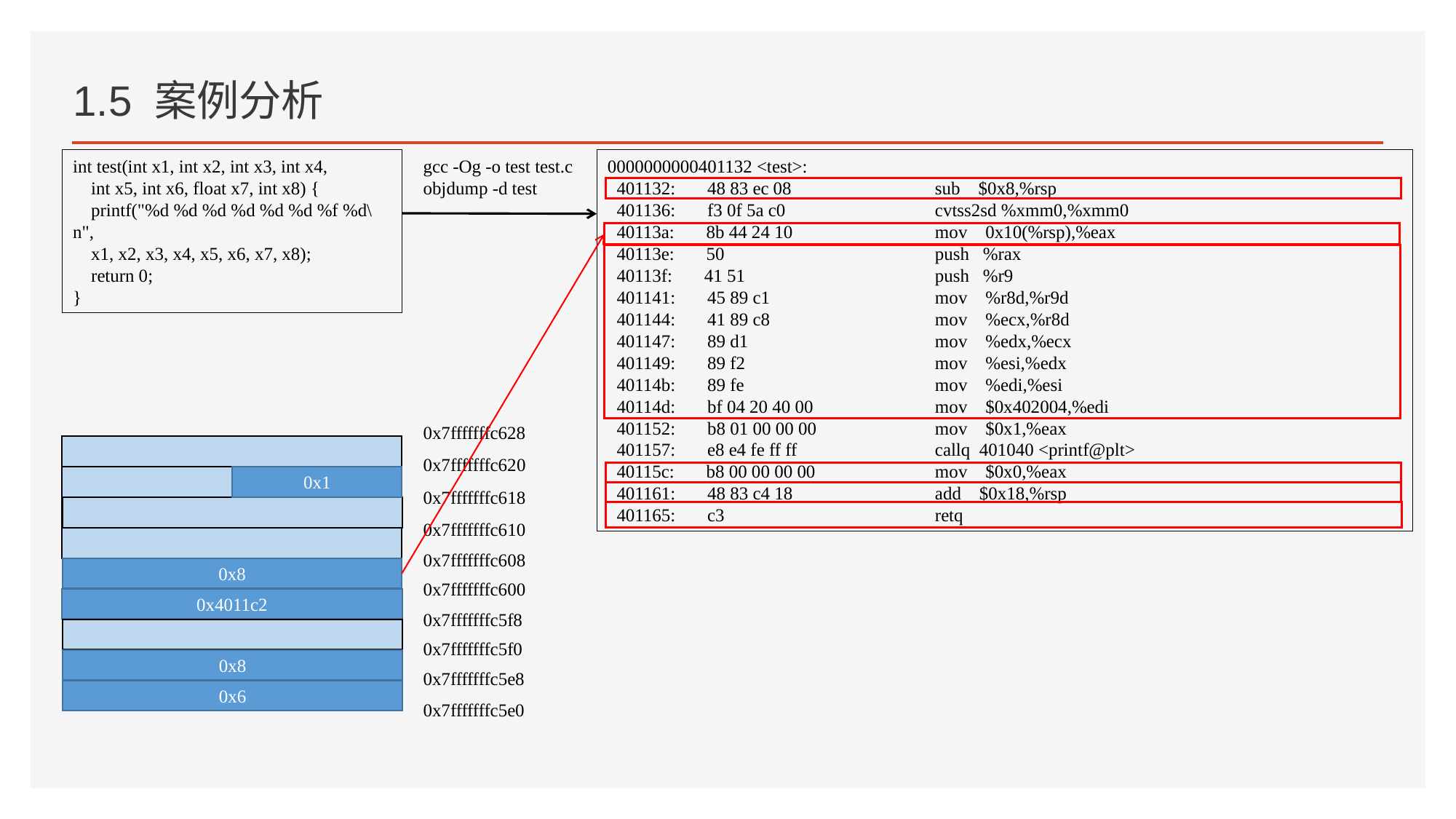

# 1.5 案例分析
int test(int x1, int x2, int x3, int x4,
    int x5, int x6, float x7, int x8) {
    printf("%d %d %d %d %d %d %f %d\n",
    x1, x2, x3, x4, x5, x6, x7, x8);
    return 0;
}
gcc -Og -o test test.c
objdump -d test
0000000000401132 <test>:
  401132:       48 83 ec 08		sub    $0x8,%rsp
  401136:       f3 0f 5a c0		cvtss2sd %xmm0,%xmm0
  40113a:       8b 44 24 10		mov    0x10(%rsp),%eax
  40113e:       50		push   %rax
  40113f:       41 51		push   %r9
  401141:       45 89 c1		mov    %r8d,%r9d
  401144:       41 89 c8		mov    %ecx,%r8d
  401147:       89 d1		mov    %edx,%ecx
  401149:       89 f2		mov    %esi,%edx
  40114b:       89 fe		mov    %edi,%esi
  40114d:       bf 04 20 40 00		mov    $0x402004,%edi
  401152:       b8 01 00 00 00		mov    $0x1,%eax
  401157:       e8 e4 fe ff ff		callq  401040 <printf@plt>
  40115c:       b8 00 00 00 00		mov    $0x0,%eax
  401161:       48 83 c4 18		add    $0x18,%rsp
  401165:       c3		retq

0x7fffffffc628

0x7fffffffc620

0x1
0x7fffffffc618

0x7fffffffc610

0x7fffffffc608
0x8
0x7fffffffc600
0x4011c2
0x7fffffffc5f8

0x7fffffffc5f0
0x8
0x7fffffffc5e8
0x6
0x7fffffffc5e0